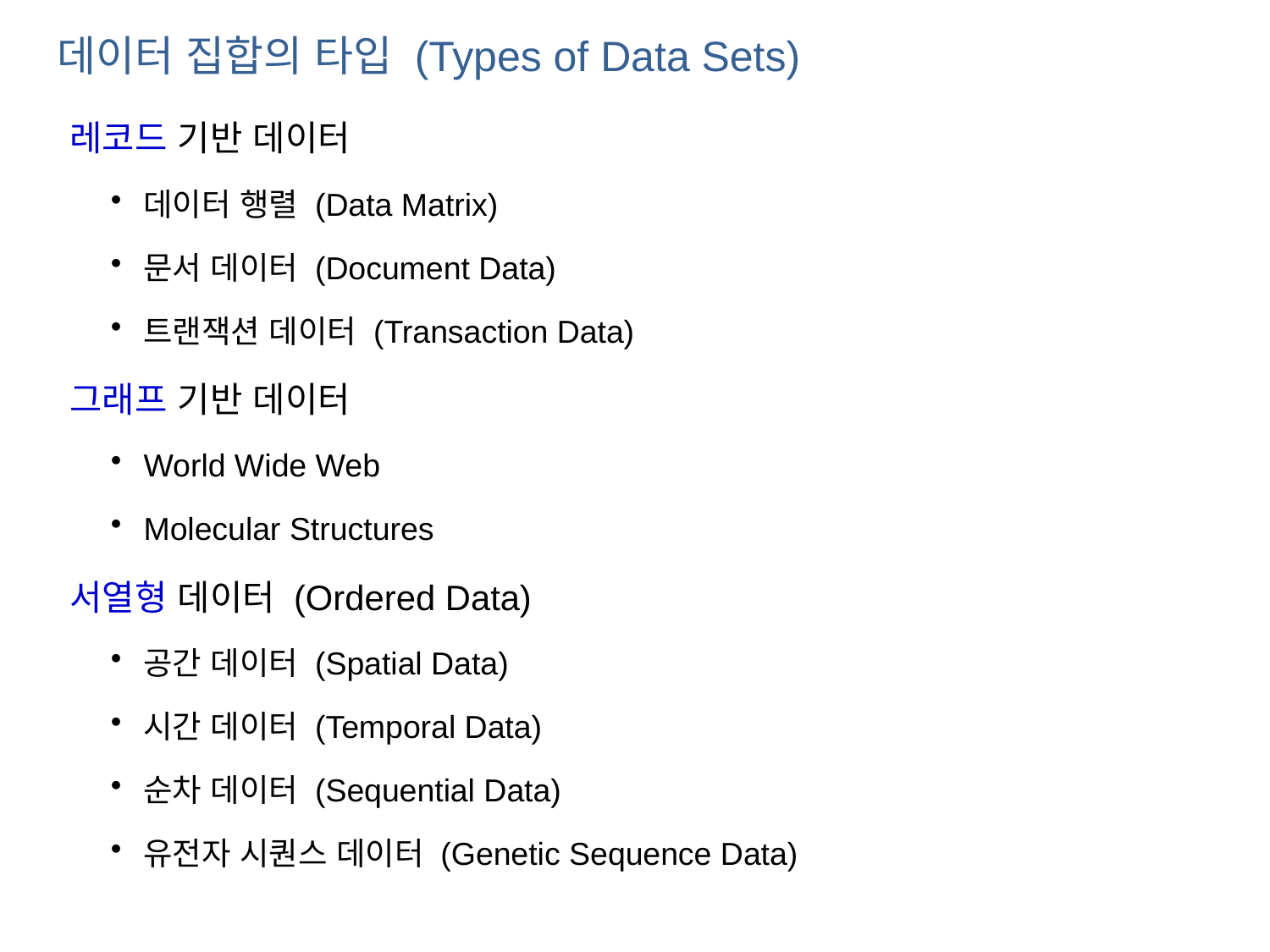

데이터 집합의 타입 (Types of Data Sets)
레코드 기반 데이터
데이터 행렬 (Data Matrix)
문서 데이터 (Document Data)
트랜잭션 데이터 (Transaction Data)
그래프 기반 데이터
World Wide Web
Molecular Structures
서열형 데이터 (Ordered Data)
공간 데이터 (Spatial Data)
시간 데이터 (Temporal Data)
순차 데이터 (Sequential Data)
유전자 시퀀스 데이터 (Genetic Sequence Data)